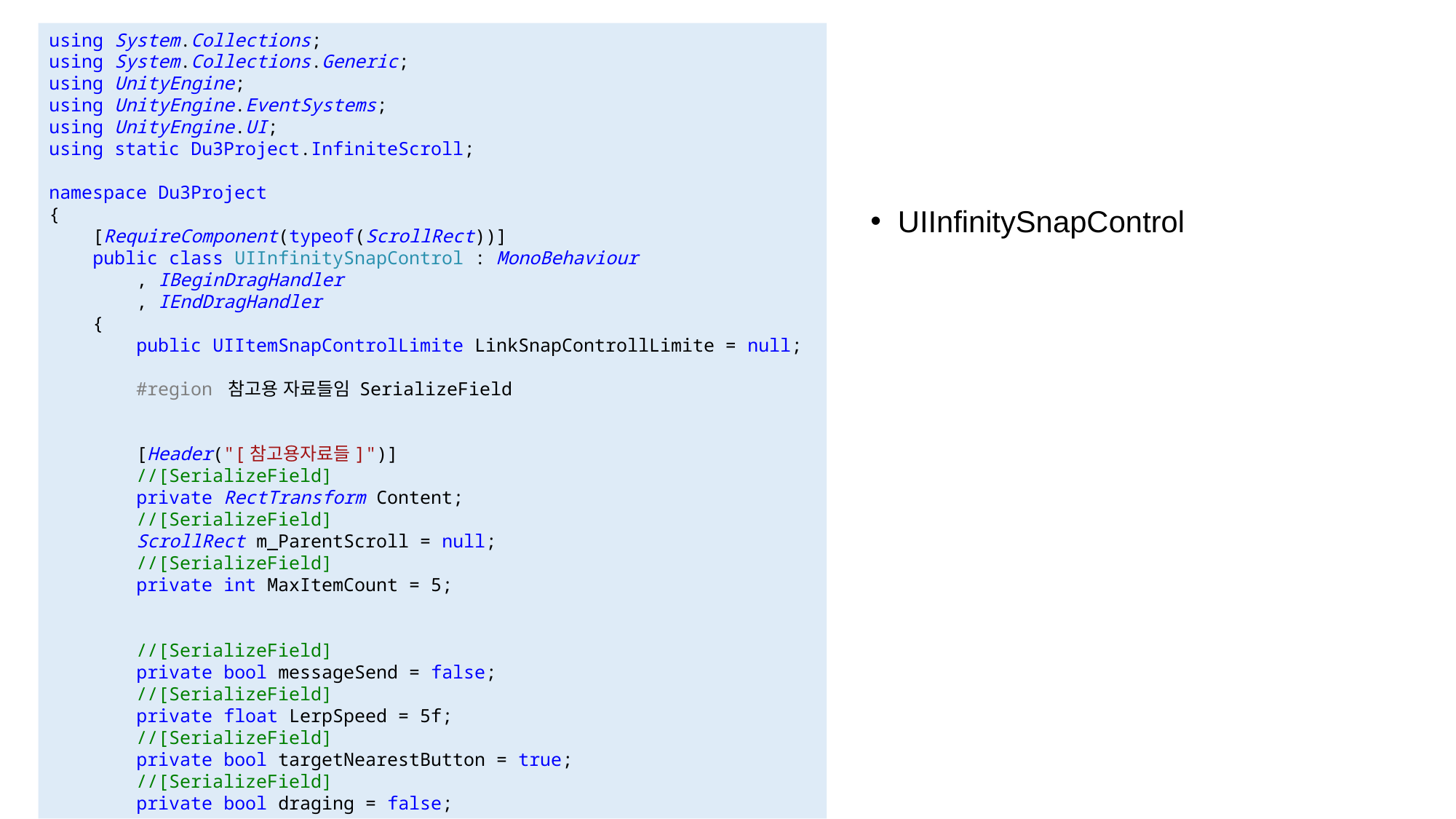

using System.Collections;
using System.Collections.Generic;
using UnityEngine;
using UnityEngine.EventSystems;
using UnityEngine.UI;
using static Du3Project.InfiniteScroll;

namespace Du3Project
{
    [RequireComponent(typeof(ScrollRect))]
    public class UIInfinitySnapControl : MonoBehaviour
        , IBeginDragHandler
        , IEndDragHandler
    {
        public UIItemSnapControlLimite LinkSnapControllLimite = null;

        #region 참고용 자료들임 SerializeField

        [Header("[참고용자료들]")]
        //[SerializeField]
        private RectTransform Content;
        //[SerializeField]
        ScrollRect m_ParentScroll = null;
        //[SerializeField]
        private int MaxItemCount = 5;

        //[SerializeField]
        private bool messageSend = false;
        //[SerializeField]
        private float LerpSpeed = 5f;
        //[SerializeField]
        private bool targetNearestButton = true;
        //[SerializeField]
        private bool draging = false;
#
UIInfinitySnapControl